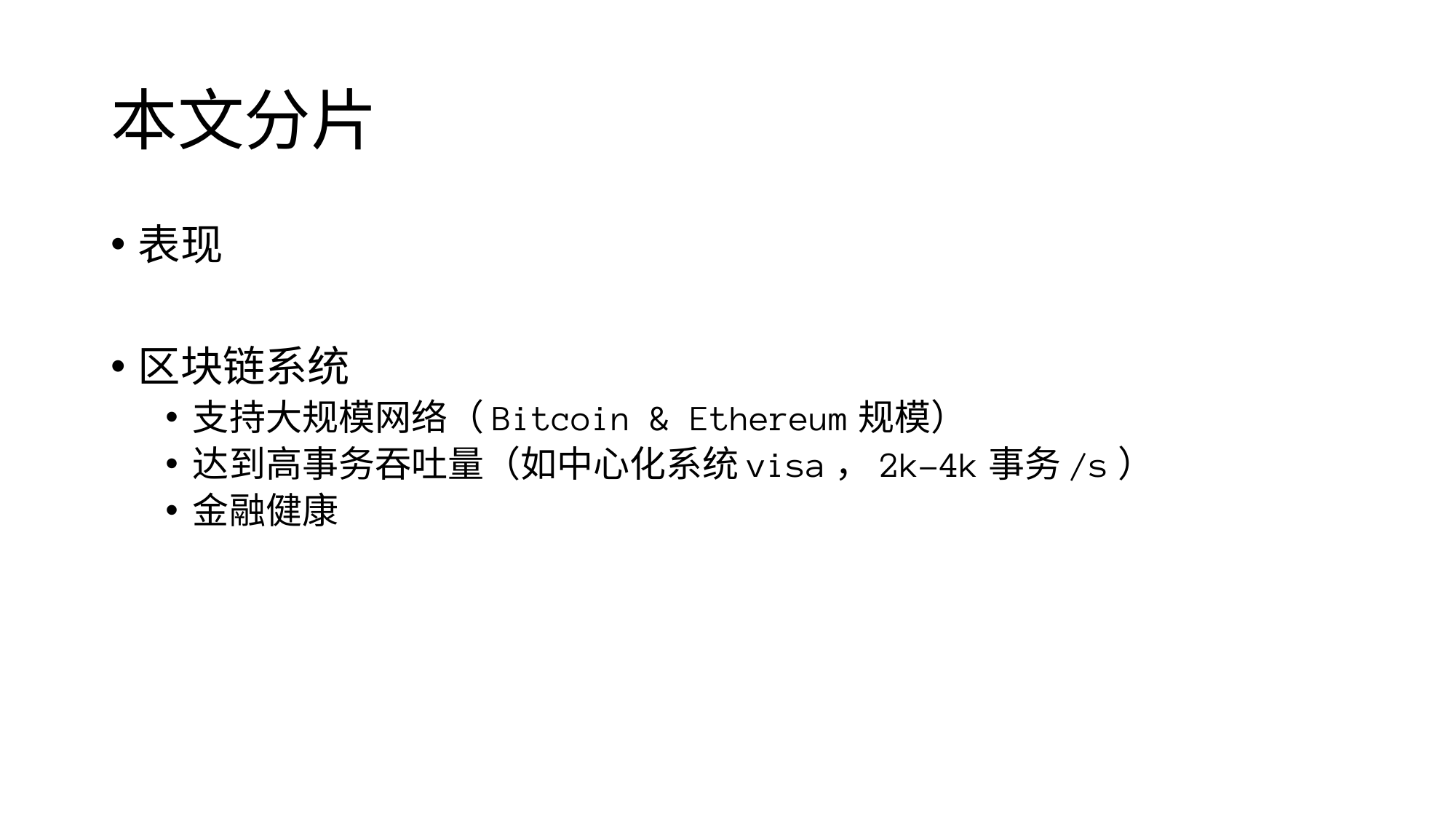

# 本文分片
表现

区块链系统
支持大规模网络（Bitcoin & Ethereum规模）
达到高事务吞吐量（如中心化系统visa，2k-4k事务/s）
金融健康